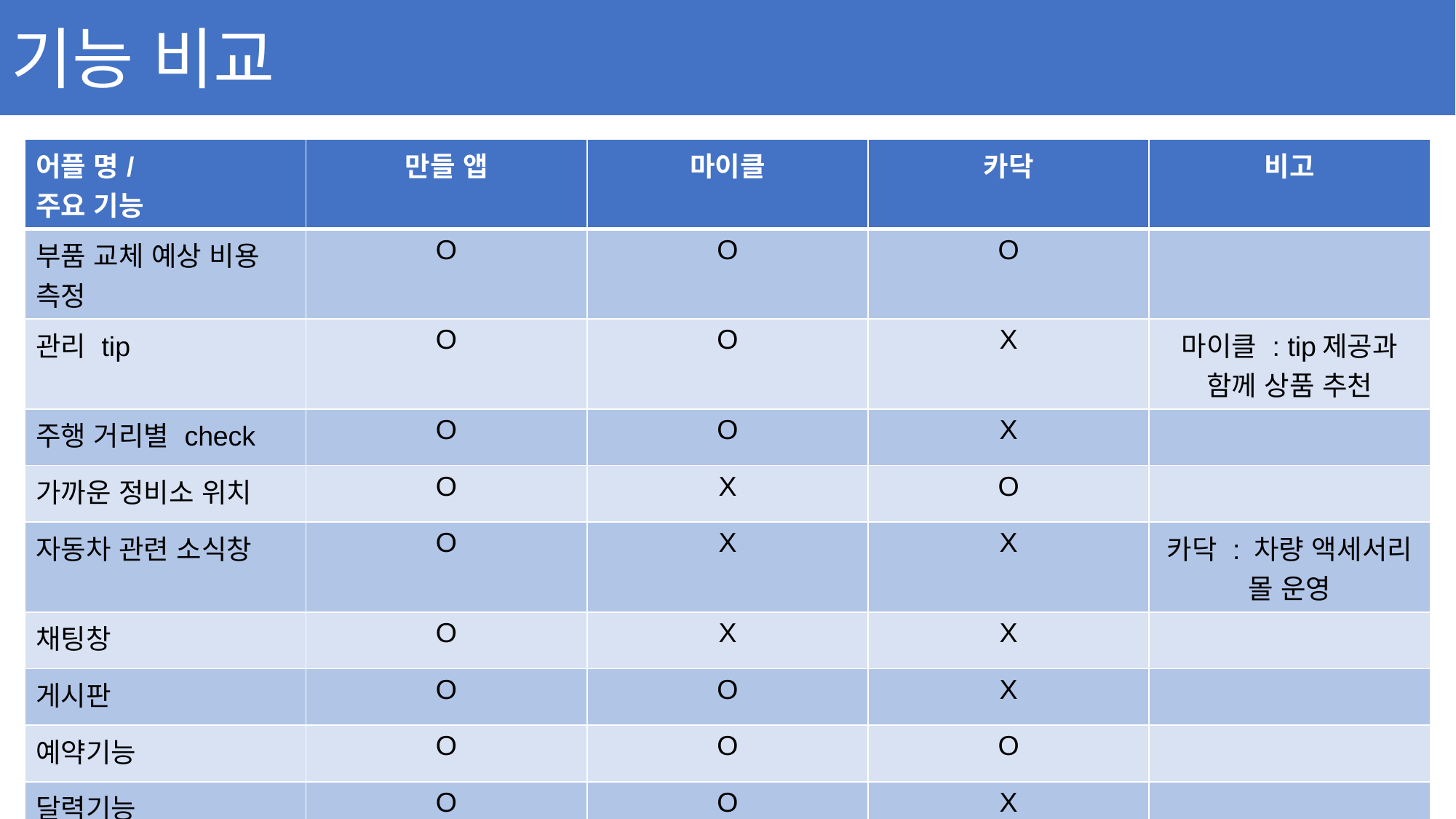

# 기능 비교
| 어플 명/ 주요 기능 | 만들 앱 | 마이클 | 카닥 | 비고 |
| --- | --- | --- | --- | --- |
| 부품 교체 예상 비용 측정 | O | O | O |  |
| 관리 tip | O | O | X | 마이클 : tip제공과 함께 상품 추천 |
| 주행 거리별 check | O | O | X |  |
| 가까운 정비소 위치 | O | X | O |  |
| 자동차 관련 소식창 | O | X | X | 카닥 : 차량 액세서리 몰 운영 |
| 채팅창 | O | X | X |  |
| 게시판 | O | O | X |  |
| 예약기능 | O | O | O |  |
| 달력기능 | O | O | X |  |